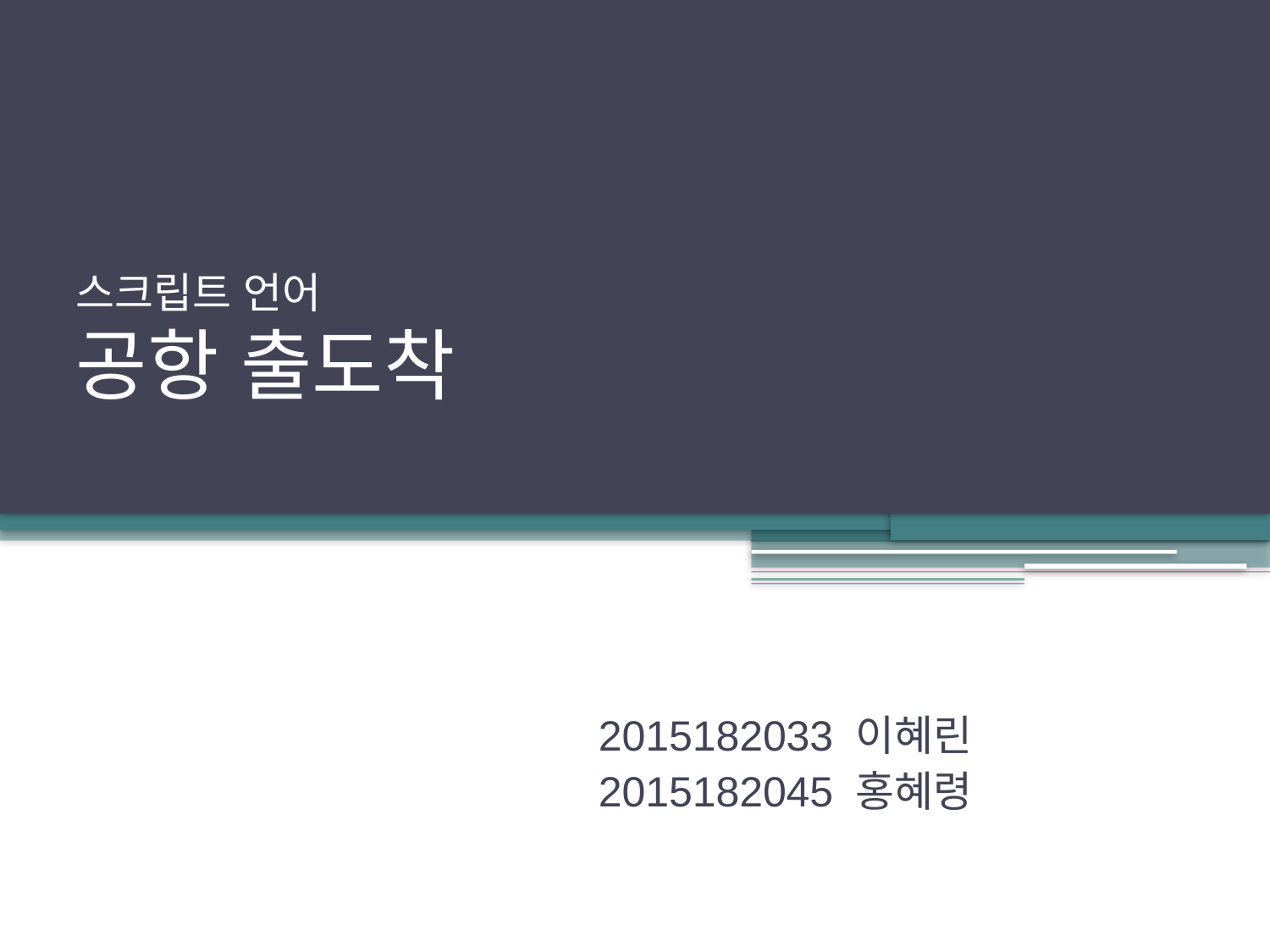

# 스크립트 언어 공항 출도착
2015182033 이혜린
2015182045 홍혜령